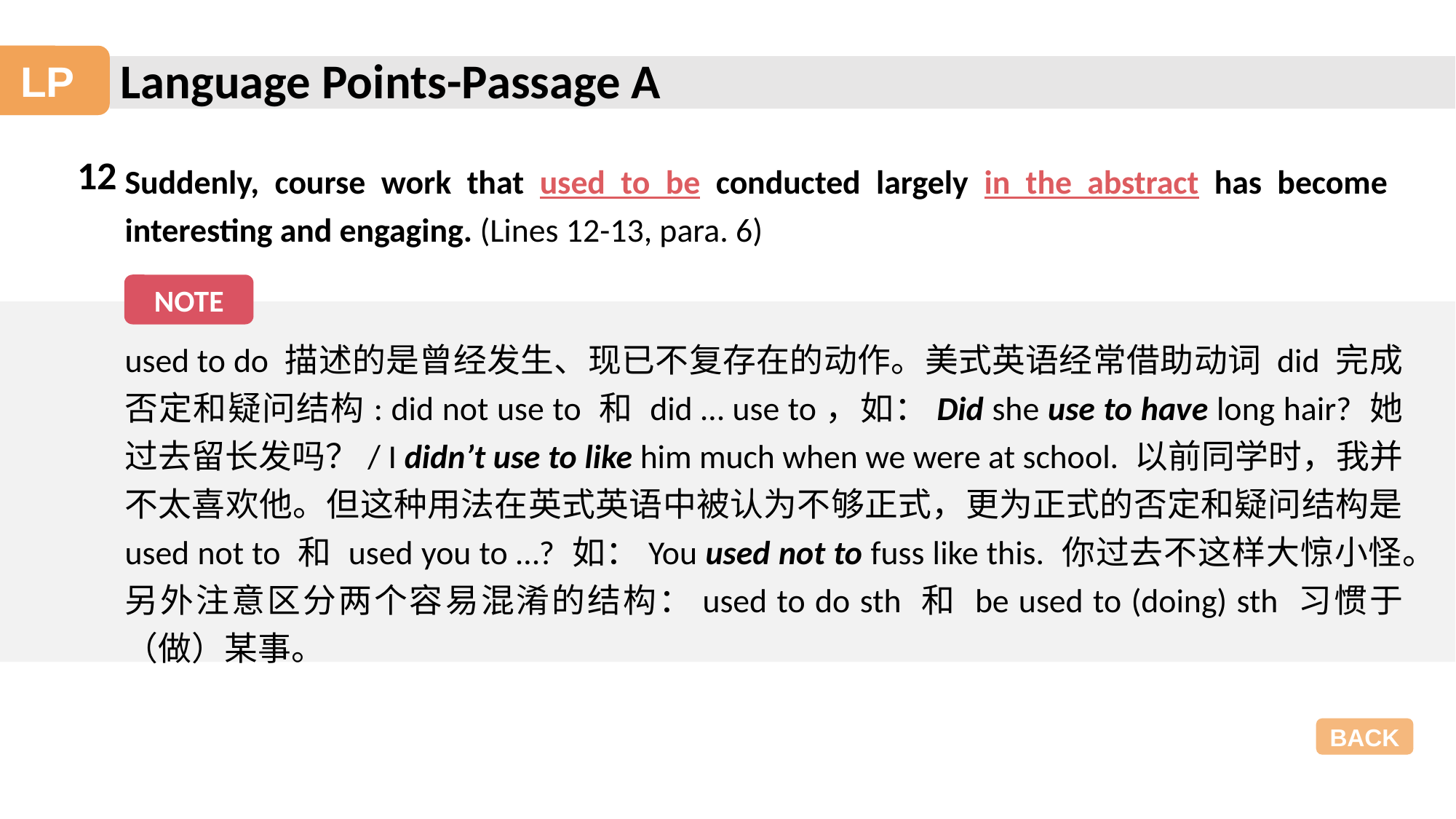

Language Points-Passage A
LP

12
Suddenly, course work that used to be conducted largely in the abstract has become interesting and engaging. (Lines 12-13, para. 6)
NOTE

used to do 描述的是曾经发生、现已不复存在的动作。美式英语经常借助动词 did 完成否定和疑问结构: did not use to 和 did … use to，如：Did she use to have long hair? 她过去留长发吗？/ I didn’t use to like him much when we were at school. 以前同学时，我并不太喜欢他。但这种用法在英式英语中被认为不够正式，更为正式的否定和疑问结构是 used not to 和 used you to …? 如：You used not to fuss like this. 你过去不这样大惊小怪。
另外注意区分两个容易混淆的结构：used to do sth 和 be used to (doing) sth 习惯于（做）某事。
BACK